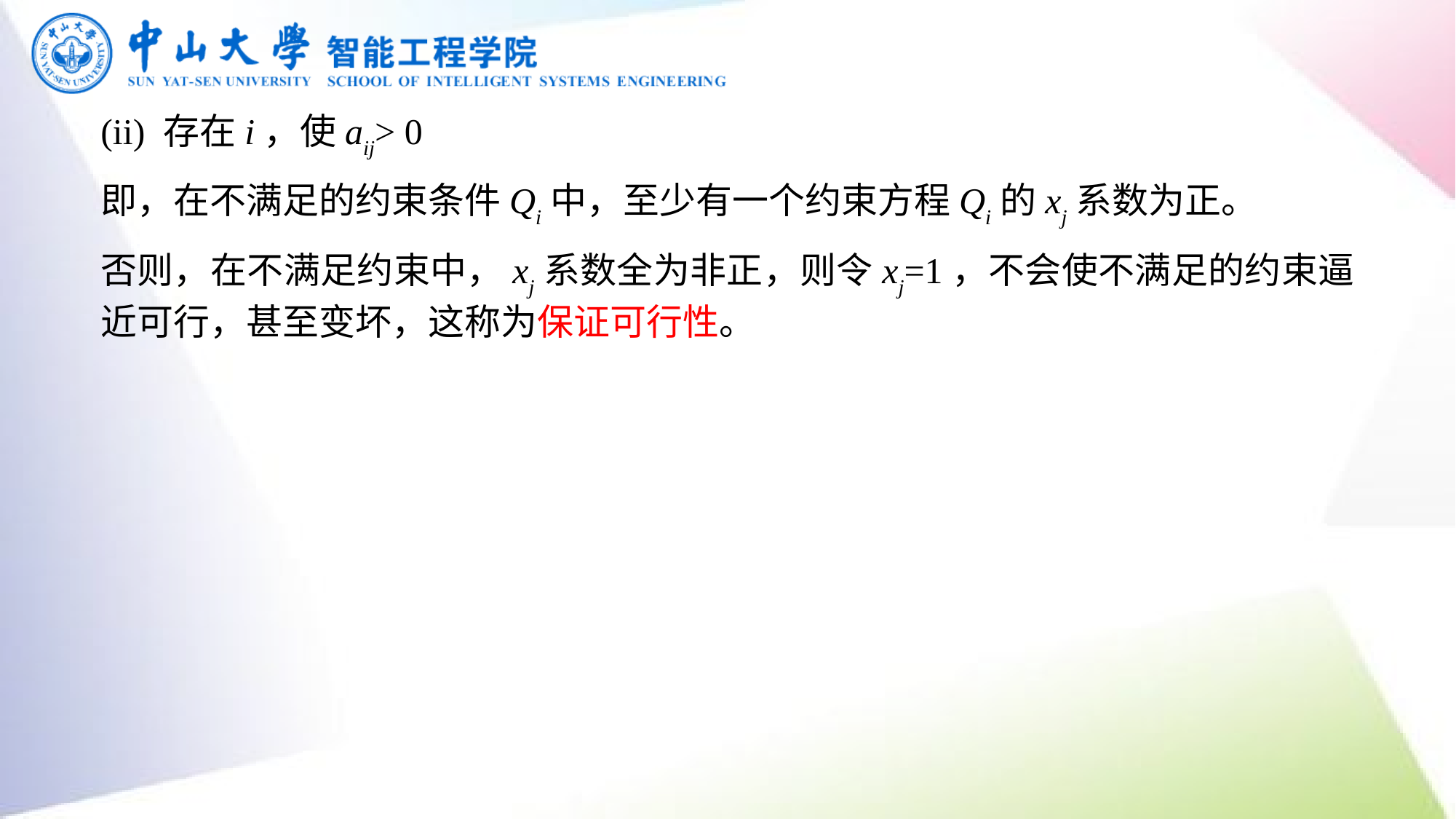

(ii) 存在i，使aij> 0
即，在不满足的约束条件Qi中，至少有一个约束方程Qi的xj系数为正。
否则，在不满足约束中，xj系数全为非正，则令xj=1，不会使不满足的约束逼近可行，甚至变坏，这称为保证可行性。